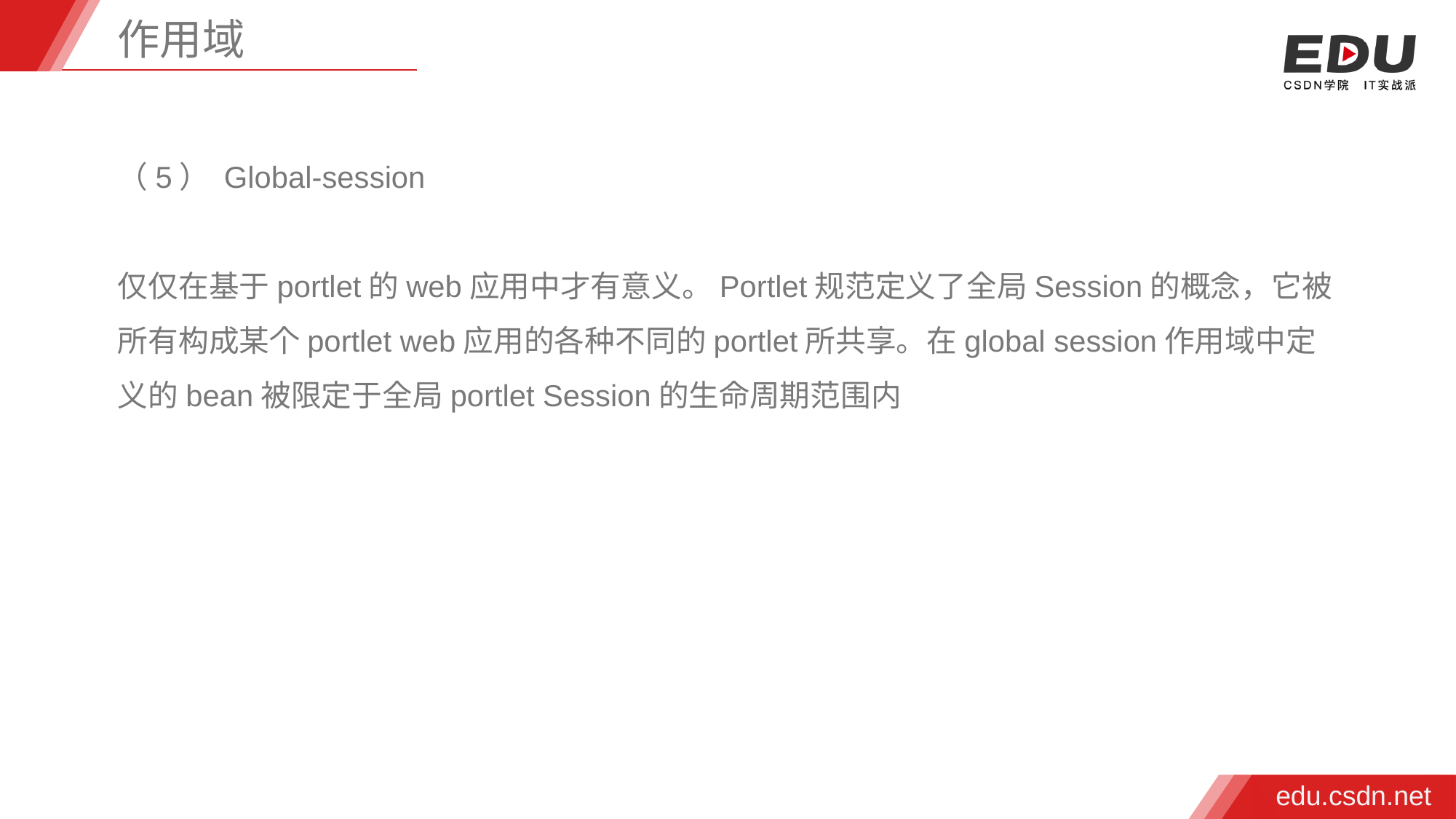

作用域
（5） Global-session

仅仅在基于portlet的web应用中才有意义。Portlet规范定义了全局Session的概念，它被所有构成某个portlet web应用的各种不同的portlet所共享。在global session作用域中定义的bean被限定于全局portlet Session的生命周期范围内
edu.csdn.net